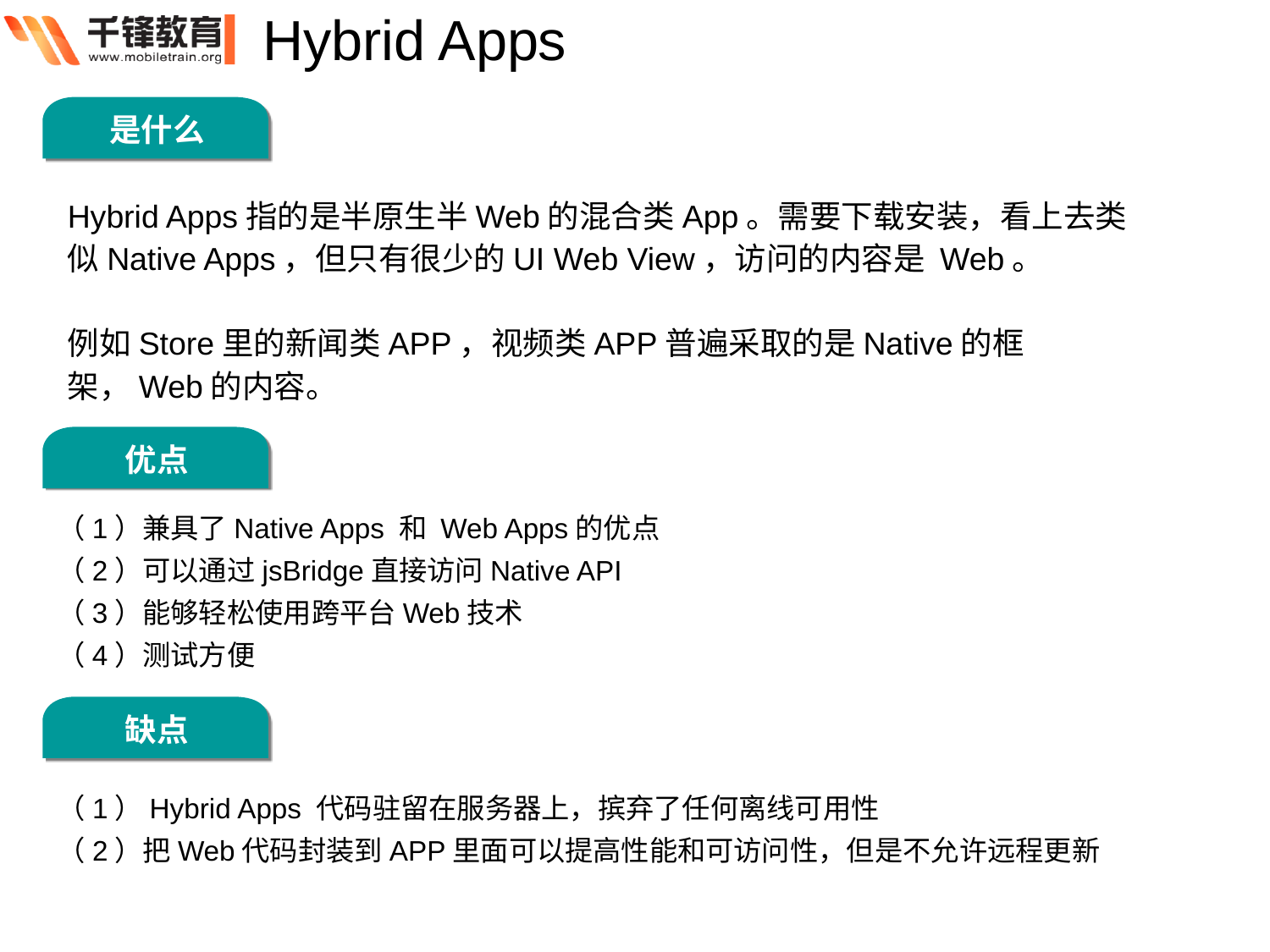

Hybrid Apps

是什么
Hybrid Apps指的是半原生半Web的混合类App。需要下载安装，看上去类似Native Apps，但只有很少的UI Web View，访问的内容是 Web。

例如Store里的新闻类APP，视频类APP普遍采取的是Native的框架，Web的内容。

优点
（1）兼具了Native Apps 和 Web Apps的优点
（2）可以通过jsBridge直接访问Native API
（3）能够轻松使用跨平台Web技术
（4）测试方便

缺点
（1）Hybrid Apps 代码驻留在服务器上，摈弃了任何离线可用性
（2）把Web代码封装到APP里面可以提高性能和可访问性，但是不允许远程更新